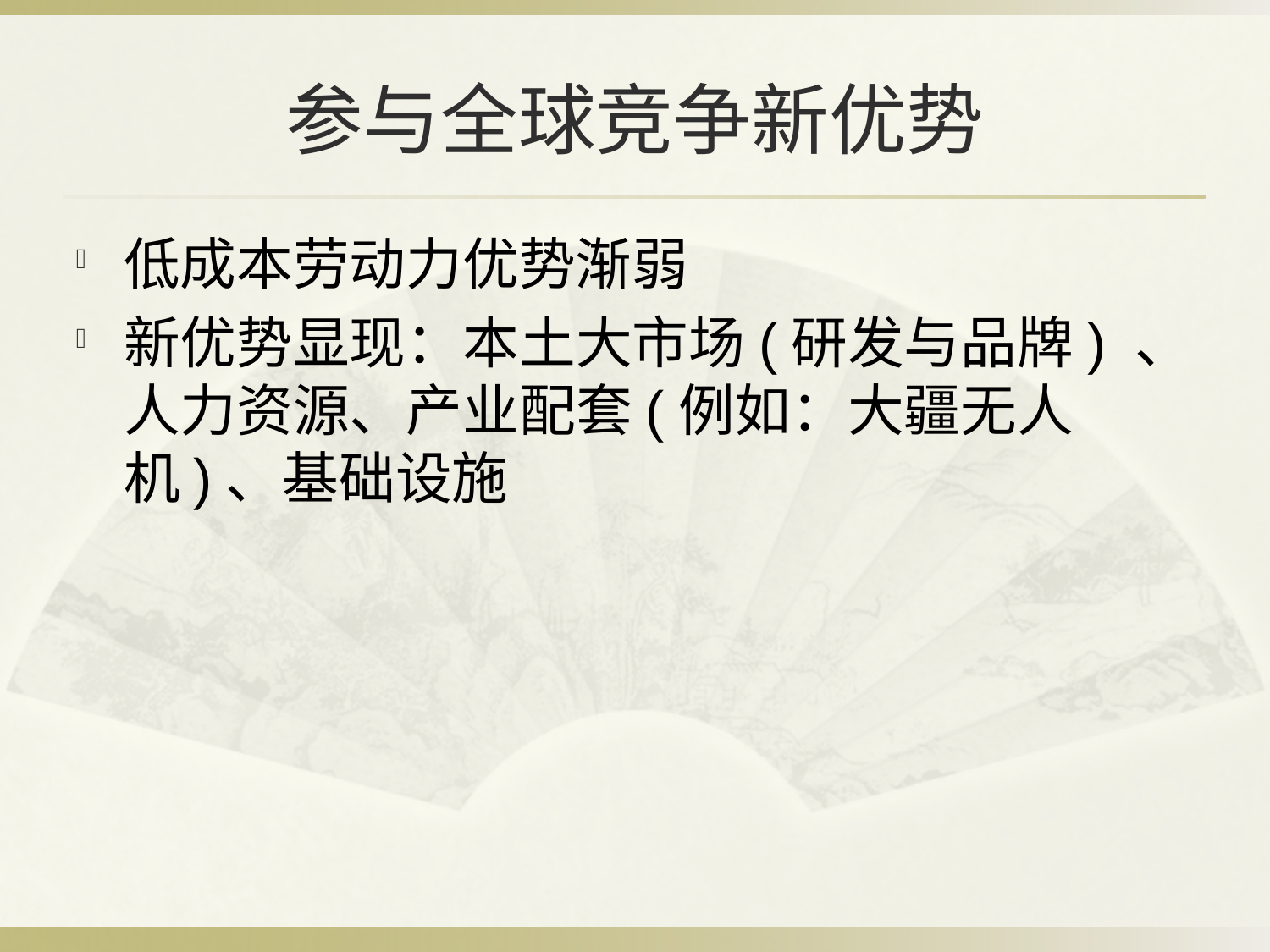

# 参与全球竞争新优势
低成本劳动力优势渐弱
新优势显现：本土大市场(研发与品牌) 、人力资源、产业配套(例如：大疆无人机)、基础设施